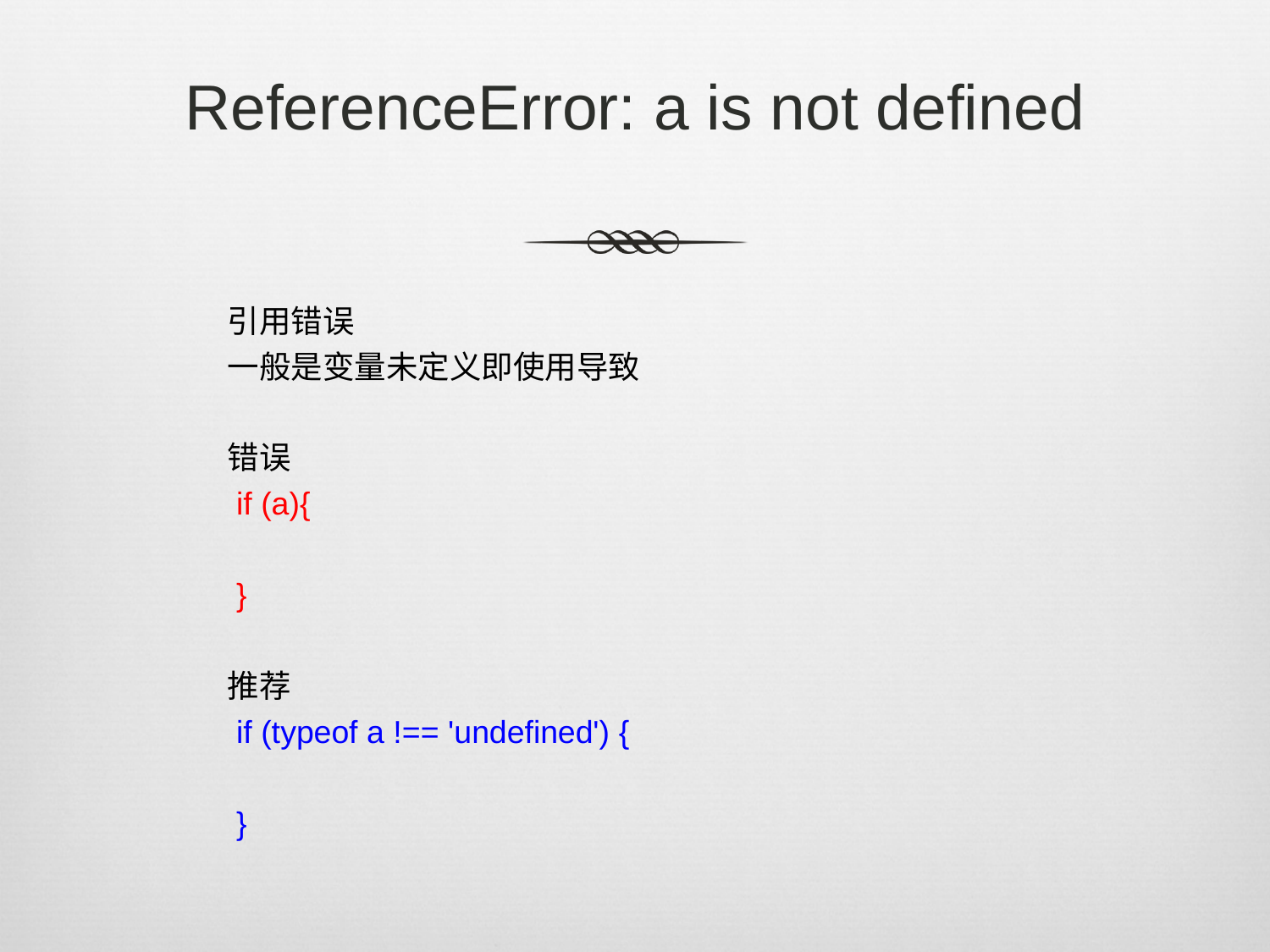

# ReferenceError: a is not defined
引用错误
一般是变量未定义即使用导致

错误
 if (a){

 }

推荐
 if (typeof a !== 'undefined') {

 }